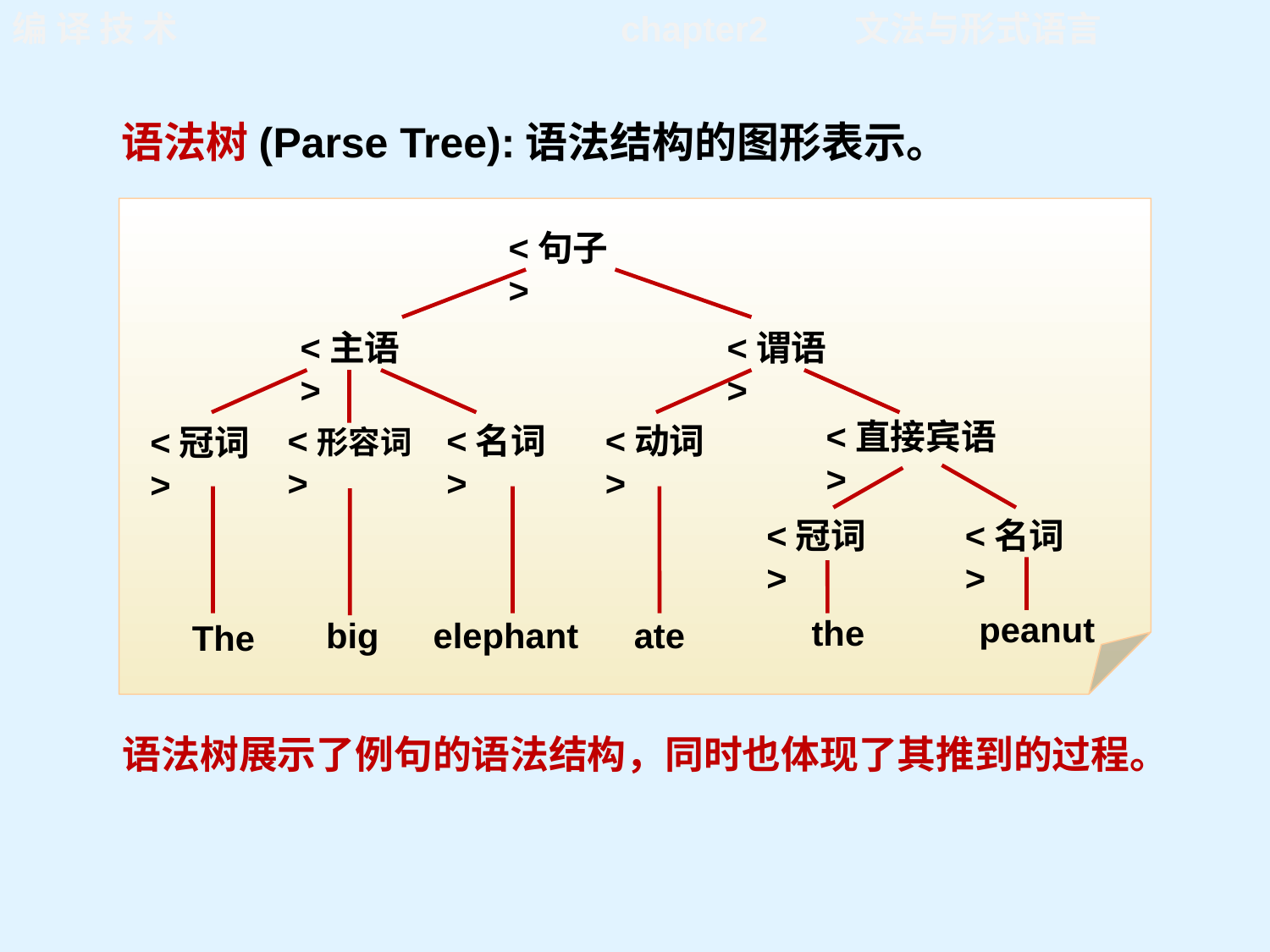

编 译 技 术                                                      chapter2        文法与形式语言
语法树(Parse Tree):语法结构的图形表示。

<句子>

<主语>
<谓语>

<形容词>
<名词>
<冠词>

<直接宾语>
<动词>

<冠词>
<名词>

The

elephant

ate

big

peanut

the
语法树展示了例句的语法结构，同时也体现了其推到的过程。